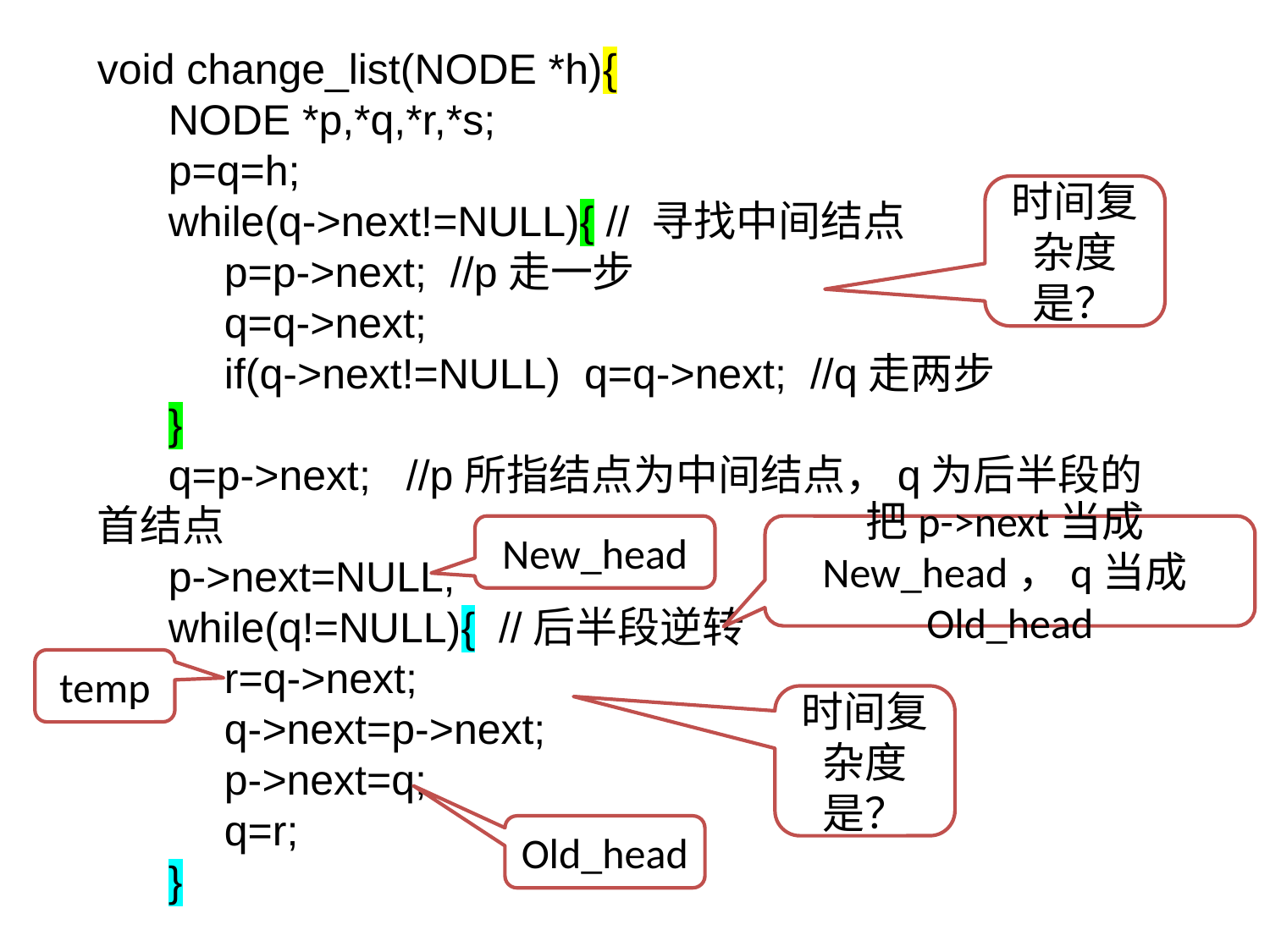

void change_list(NODE *h){
      NODE *p,*q,*r,*s;
      p=q=h;
      while(q->next!=NULL){ // 寻找中间结点
	p=p->next;  //p走一步
	q=q->next;
	if(q->next!=NULL)  q=q->next;  //q走两步
      }
      q=p->next;   //p所指结点为中间结点，q为后半段的首结点
      p->next=NULL;
      while(q!=NULL){  //后半段逆转
	r=q->next;
	q->next=p->next;
	p->next=q;
	q=r;
      }
时间复杂度是？
New_head
把p->next当成New_head，q当成Old_head
temp
时间复杂度是？
Old_head